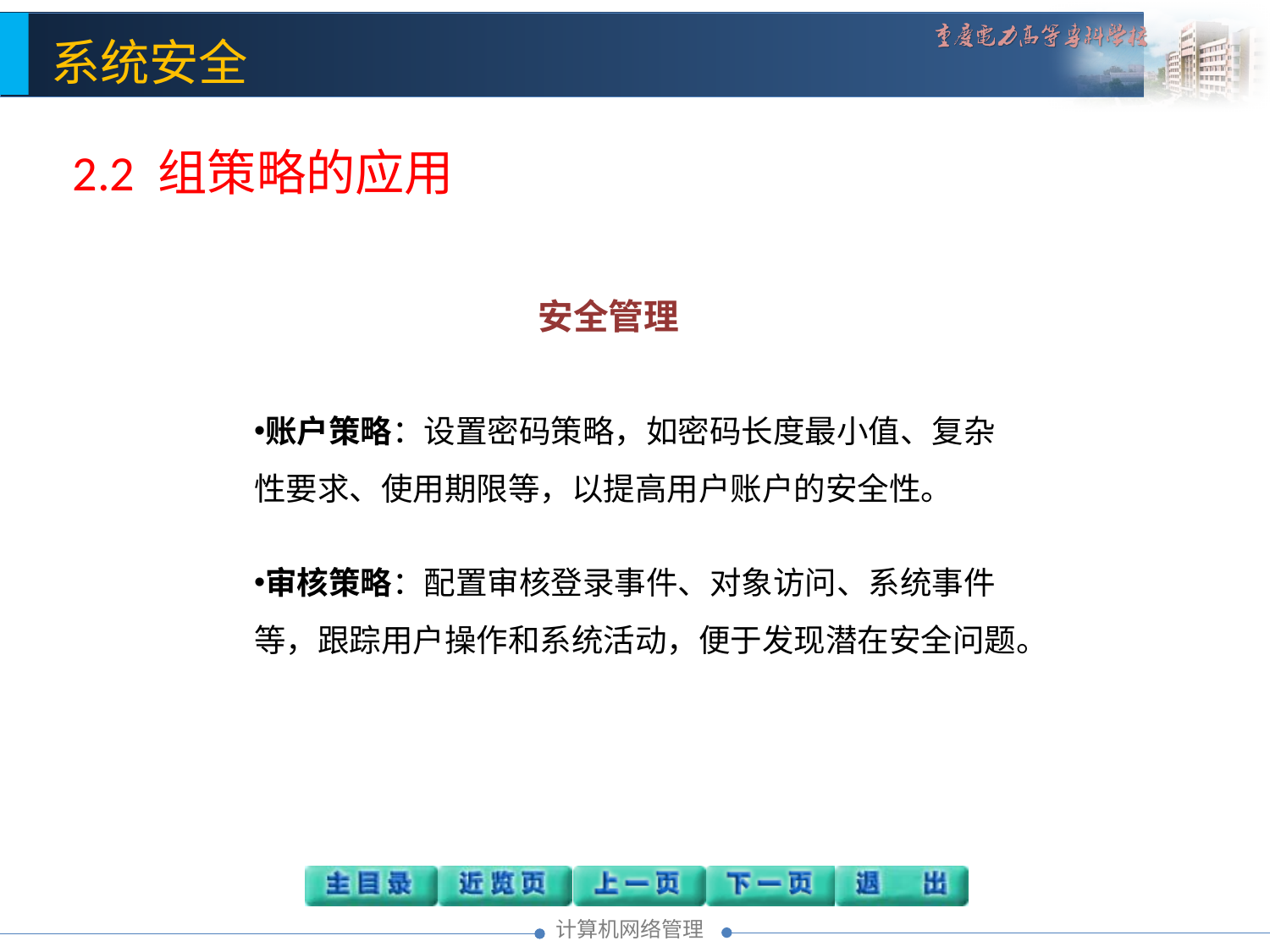

2.2 组策略的应用
安全管理
账户策略：设置密码策略，如密码长度最小值、复杂性要求、使用期限等，以提高用户账户的安全性。
审核策略：配置审核登录事件、对象访问、系统事件等，跟踪用户操作和系统活动，便于发现潜在安全问题。